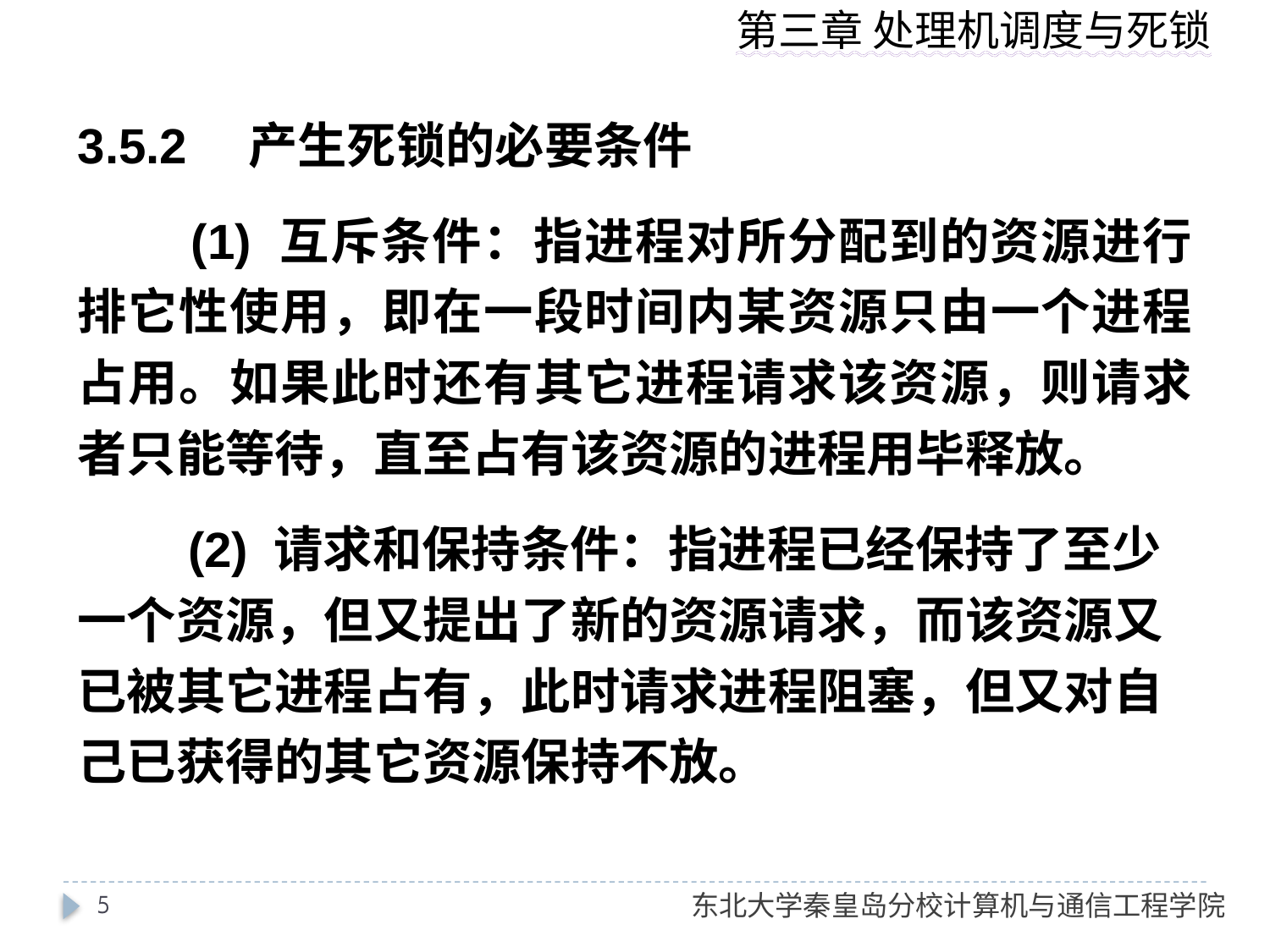

3.5.2　产生死锁的必要条件
　　(1) 互斥条件：指进程对所分配到的资源进行排它性使用，即在一段时间内某资源只由一个进程占用。如果此时还有其它进程请求该资源，则请求者只能等待，直至占有该资源的进程用毕释放。
　　(2) 请求和保持条件：指进程已经保持了至少一个资源，但又提出了新的资源请求，而该资源又已被其它进程占有，此时请求进程阻塞，但又对自己已获得的其它资源保持不放。

5